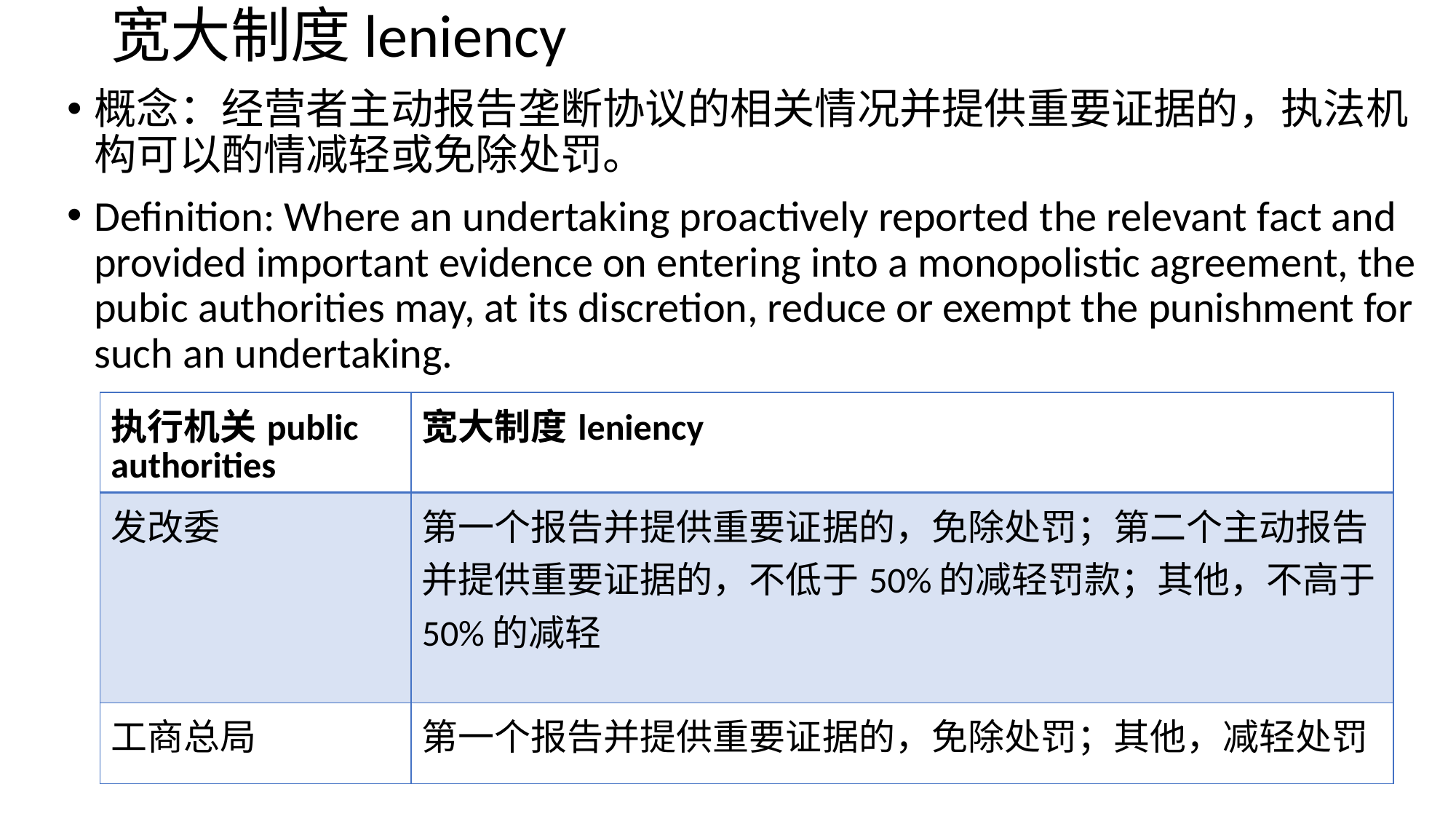

# 宽大制度leniency

概念：经营者主动报告垄断协议的相关情况并提供重要证据的，执法机构可以酌情减轻或免除处罚。
Definition: Where an undertaking proactively reported the relevant fact and provided important evidence on entering into a monopolistic agreement, the pubic authorities may, at its discretion, reduce or exempt the punishment for such an undertaking.

| 执行机关public authorities | 宽大制度leniency |
| --- | --- |
| 发改委 | 第一个报告并提供重要证据的，免除处罚；第二个主动报告并提供重要证据的，不低于50%的减轻罚款；其他，不高于50%的减轻 |
| 工商总局 | 第一个报告并提供重要证据的，免除处罚；其他，减轻处罚 |